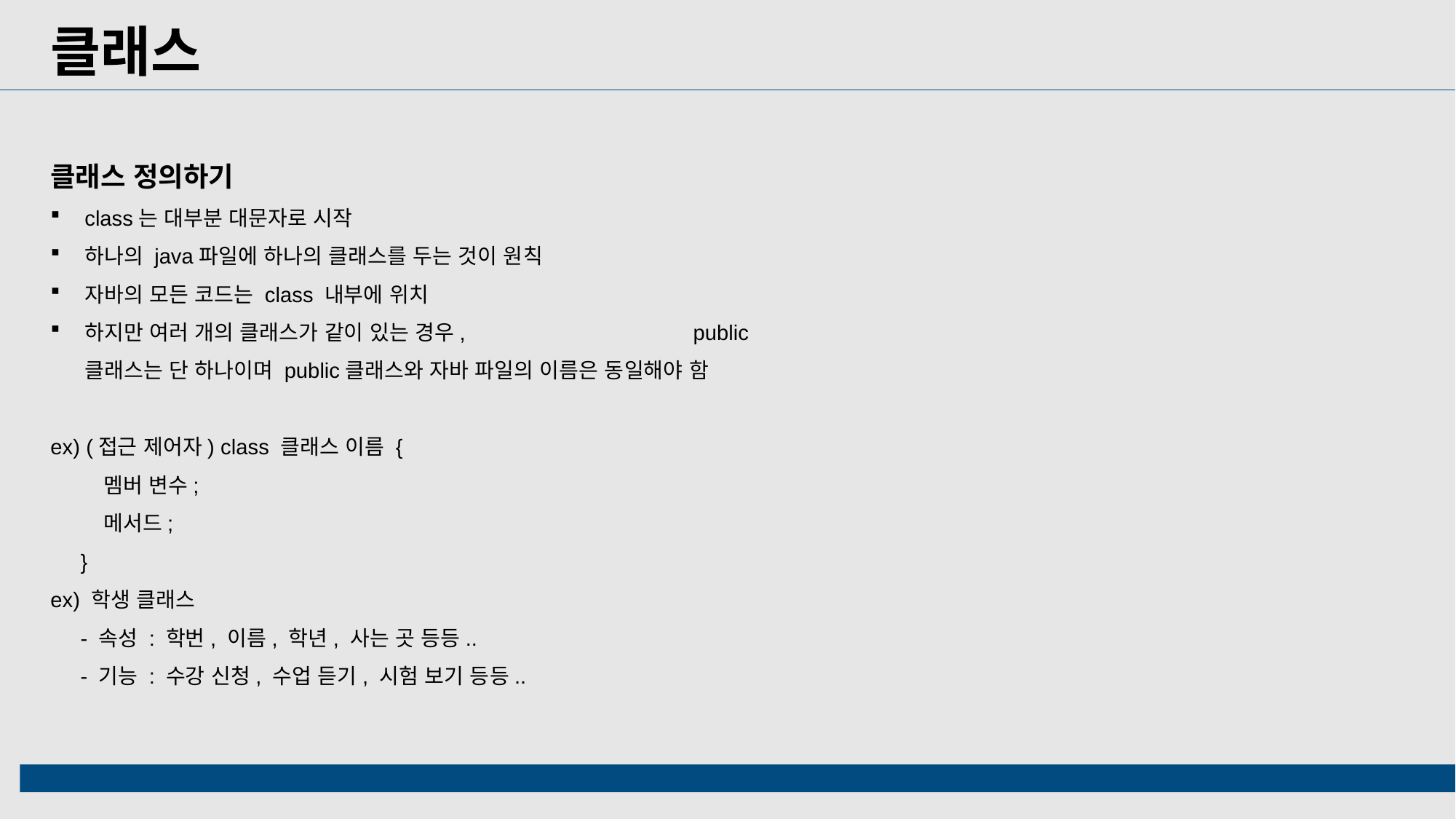

클래스
클래스 정의하기
class는 대부분 대문자로 시작
하나의 java파일에 하나의 클래스를 두는 것이 원칙
자바의 모든 코드는 class 내부에 위치
하지만 여러 개의 클래스가 같이 있는 경우,                                      public 클래스는 단 하나이며 public클래스와 자바 파일의 이름은 동일해야 함

ex) (접근 제어자) class 클래스 이름 {
        멤버 변수;
        메서드;
     }
ex) 학생 클래스
     - 속성 : 학번, 이름, 학년, 사는 곳 등등..
     - 기능 : 수강 신청, 수업 듣기, 시험 보기 등등..